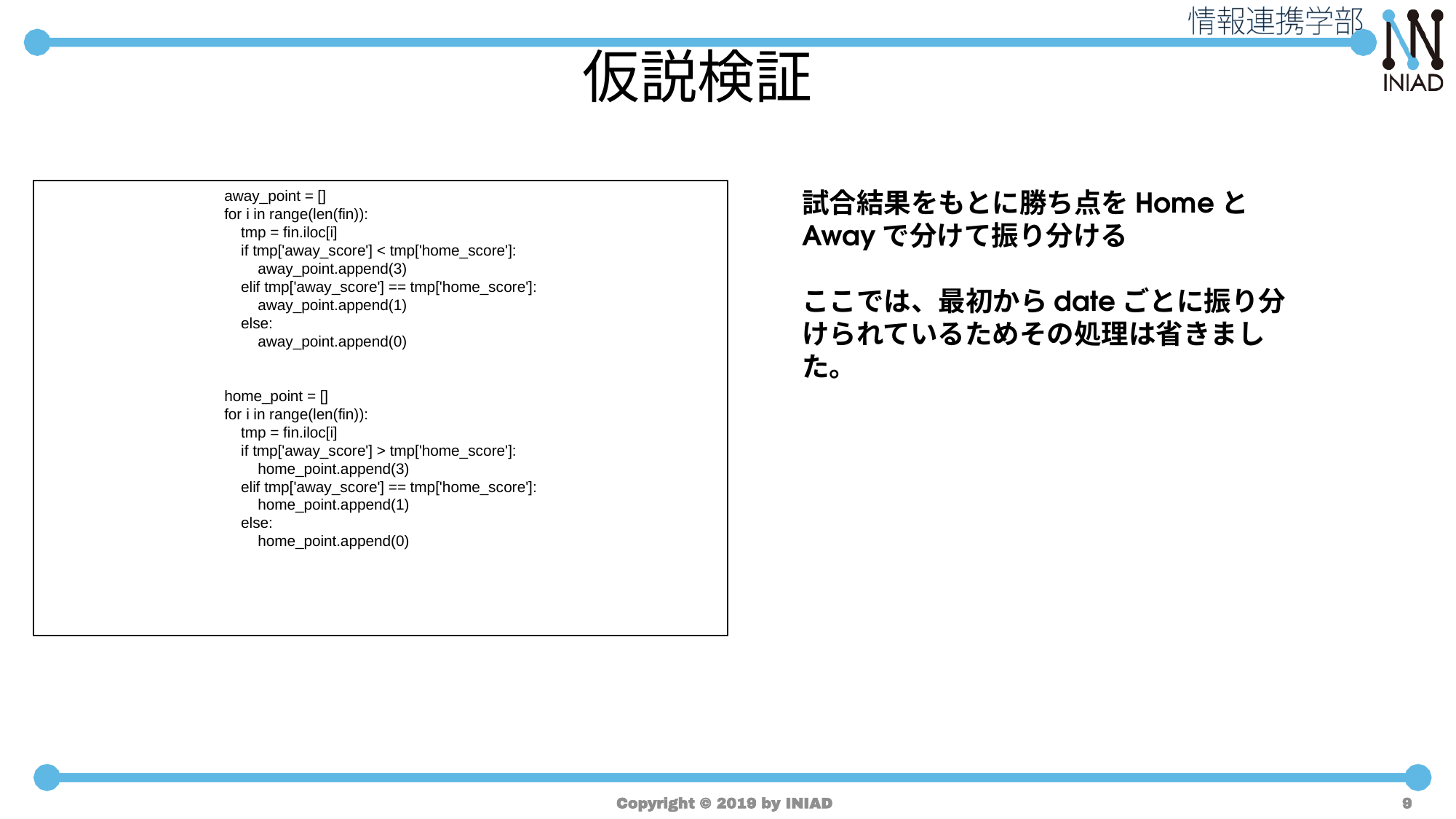

# 仮説検証
away_point = []
for i in range(len(fin)):
    tmp = fin.iloc[i]
    if tmp['away_score'] < tmp['home_score']:
        away_point.append(3)
    elif tmp['away_score'] == tmp['home_score']:
        away_point.append(1)
    else:
        away_point.append(0)

home_point = []
for i in range(len(fin)):
    tmp = fin.iloc[i]
    if tmp['away_score'] > tmp['home_score']:
        home_point.append(3)
    elif tmp['away_score'] == tmp['home_score']:
        home_point.append(1)
    else:
        home_point.append(0)
試合結果をもとに勝ち点をHomeとAwayで分けて振り分ける

ここでは、最初からdateごとに振り分けられているためその処理は省きました。

Copyright © 2019 by INIAD
9